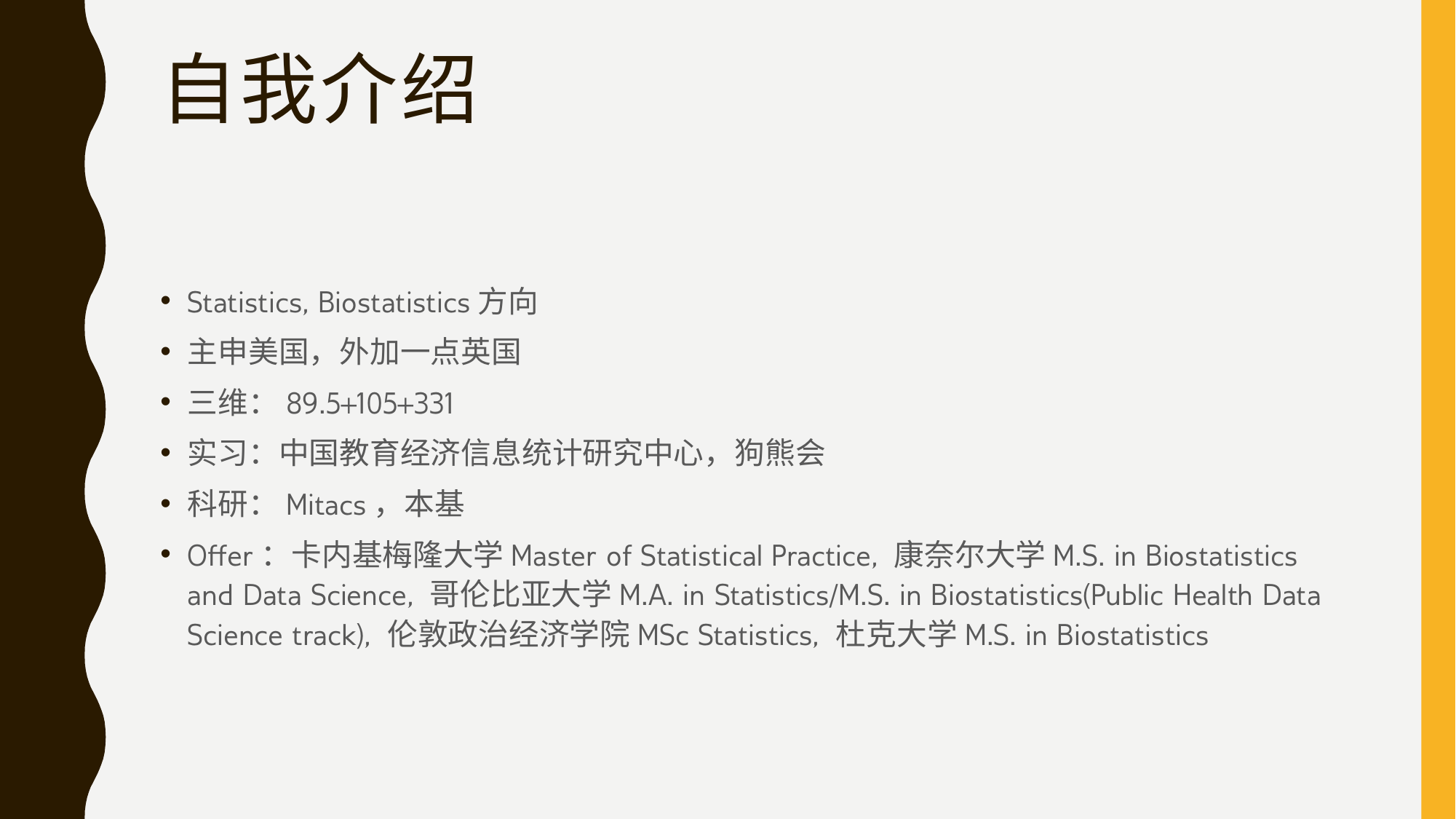

# 自我介绍
Statistics, Biostatistics方向
主申美国，外加一点英国
三维：89.5+105+331
实习：中国教育经济信息统计研究中心，狗熊会
科研：Mitacs，本基
Offer：卡内基梅隆大学Master of Statistical Practice, 康奈尔大学M.S. in Biostatistics and Data Science, 哥伦比亚大学M.A. in Statistics/M.S. in Biostatistics(Public Health Data Science track), 伦敦政治经济学院MSc Statistics, 杜克大学M.S. in Biostatistics